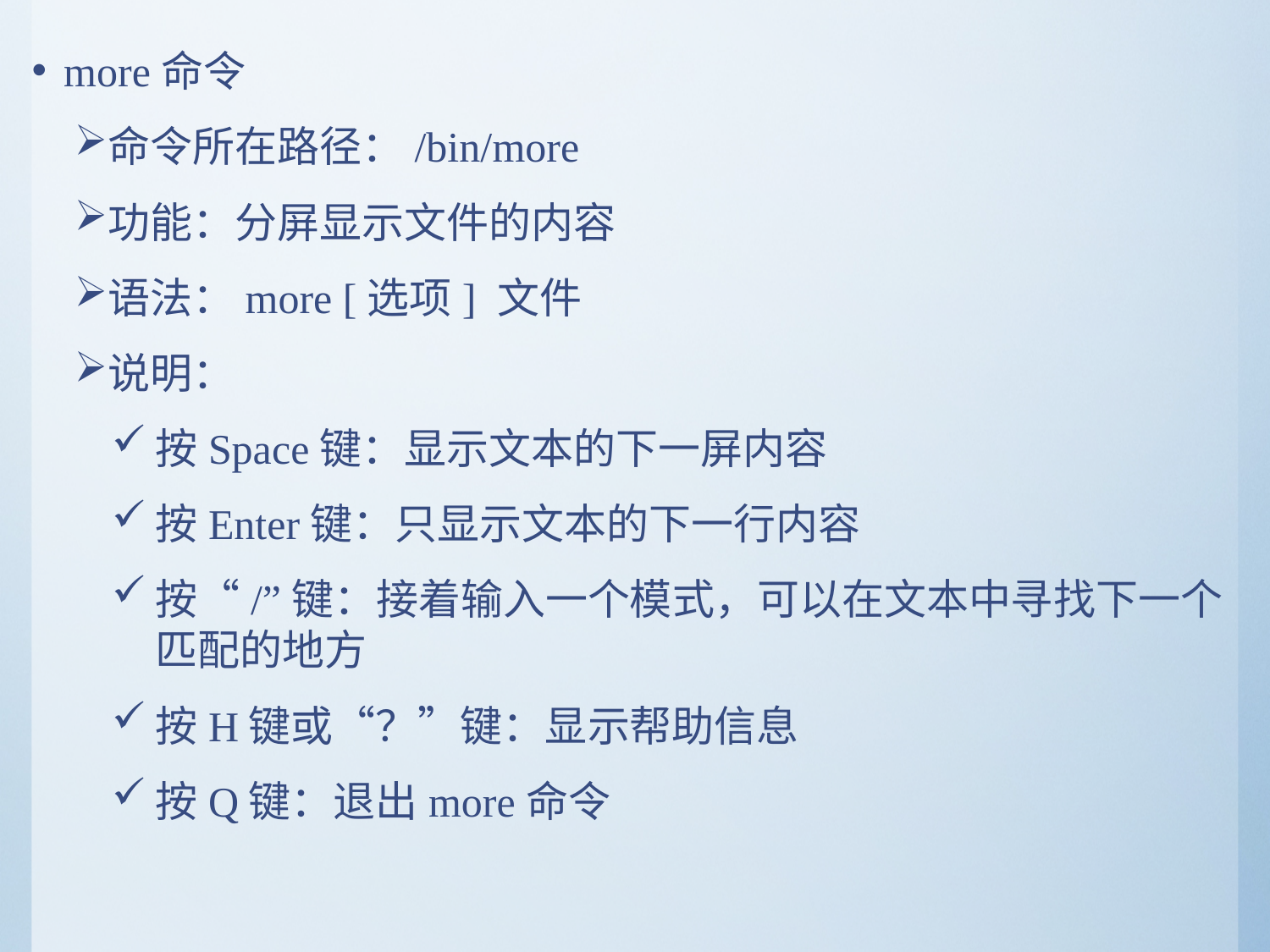

more命令
命令所在路径：/bin/more
功能：分屏显示文件的内容
语法：more [选项] 文件
说明：
按Space键：显示文本的下一屏内容
按Enter键：只显示文本的下一行内容
按“/”键：接着输入一个模式，可以在文本中寻找下一个匹配的地方
按H键或“？”键：显示帮助信息
按Q键：退出more命令